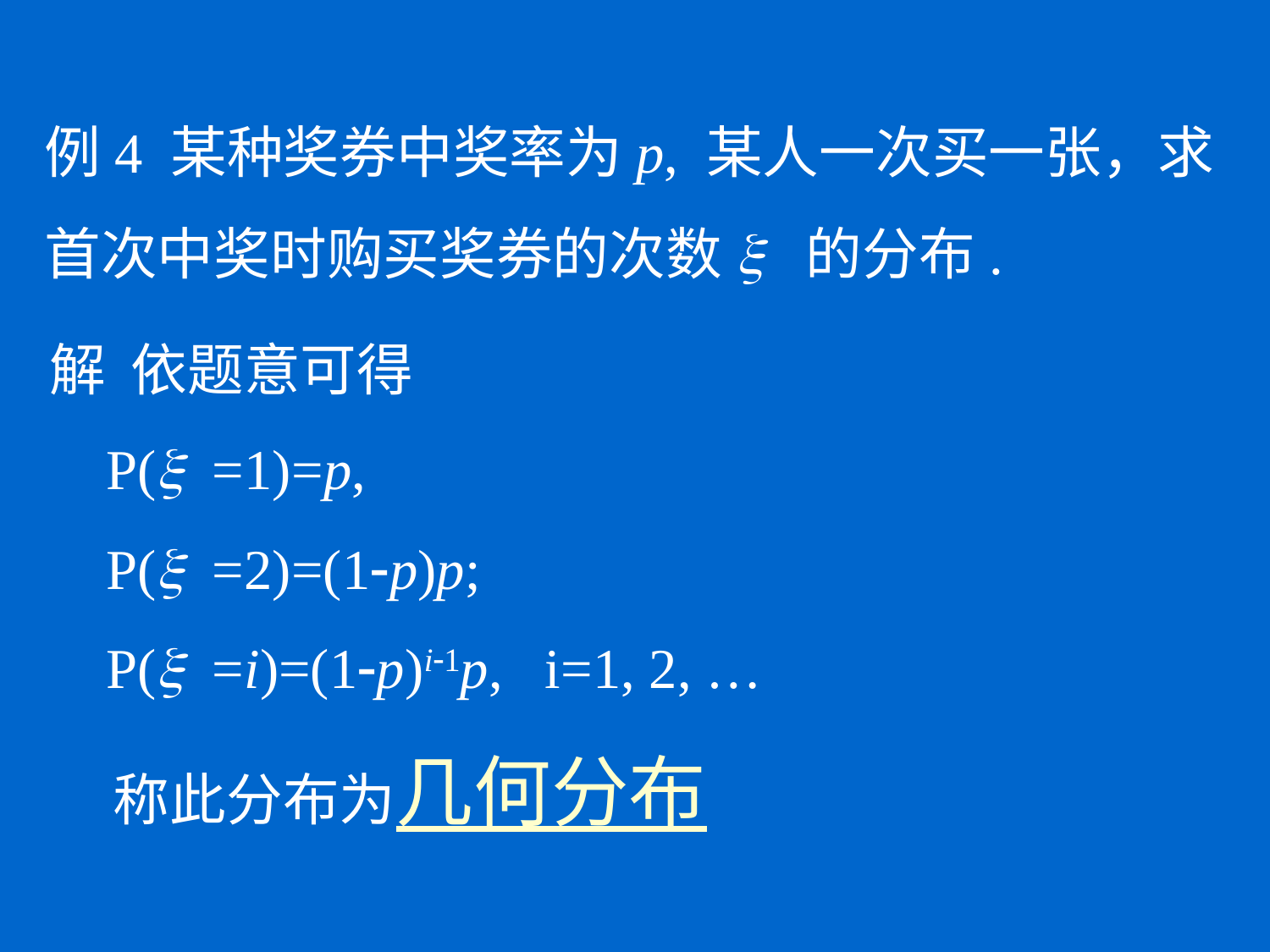

# 例4 某种奖券中奖率为p, 某人一次买一张，求首次中奖时购买奖券的次数ξ 的分布.
解  依题意可得
    P(ξ =1)=p,
    P(ξ =2)=(1−p)p;
    P(ξ =i)=(1−p)i−1p,   i=1, 2, …
    称此分布为几何分布